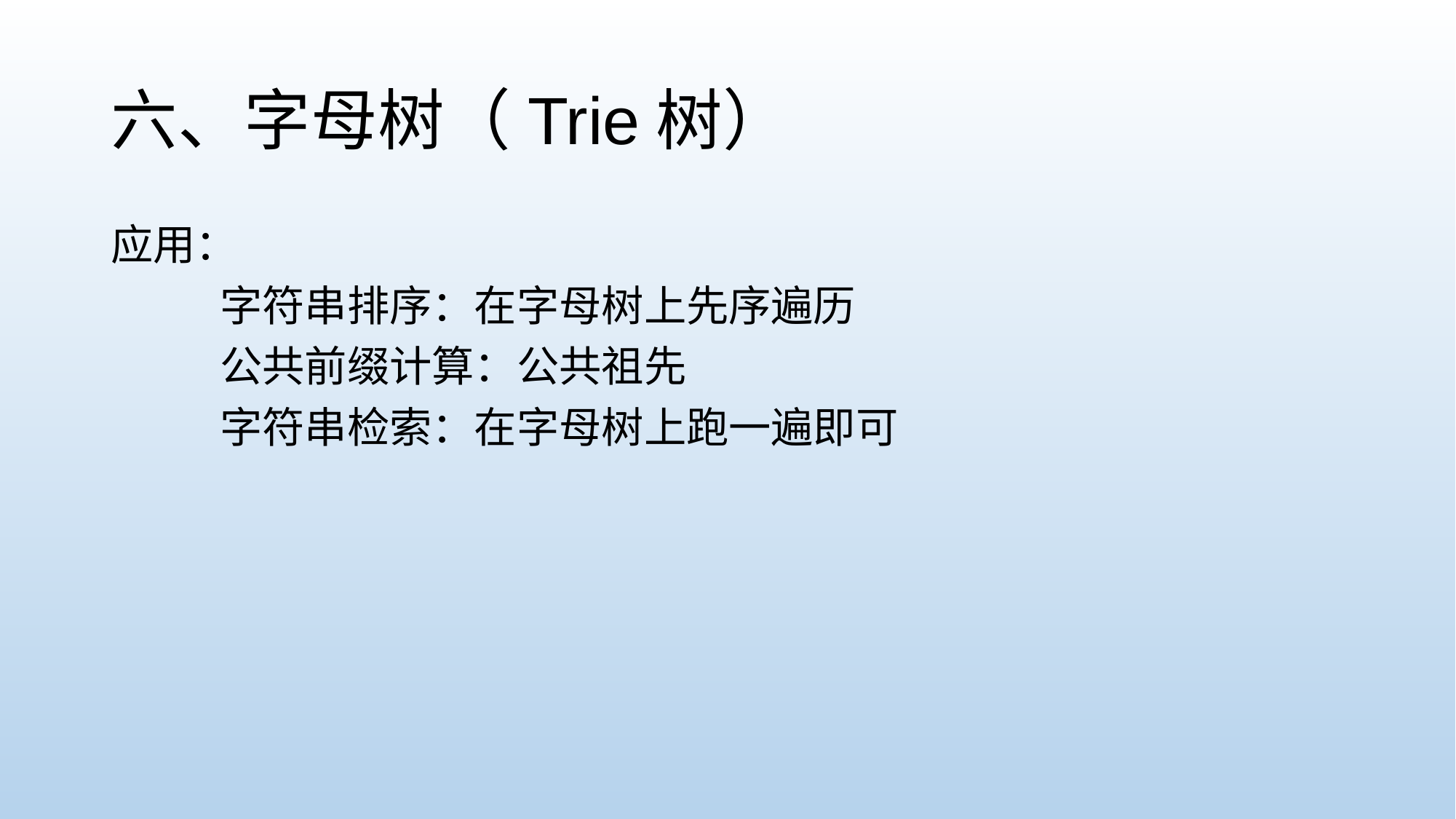

# 六、字母树（Trie树）
应用：
	字符串排序：在字母树上先序遍历
	公共前缀计算：公共祖先
	字符串检索：在字母树上跑一遍即可